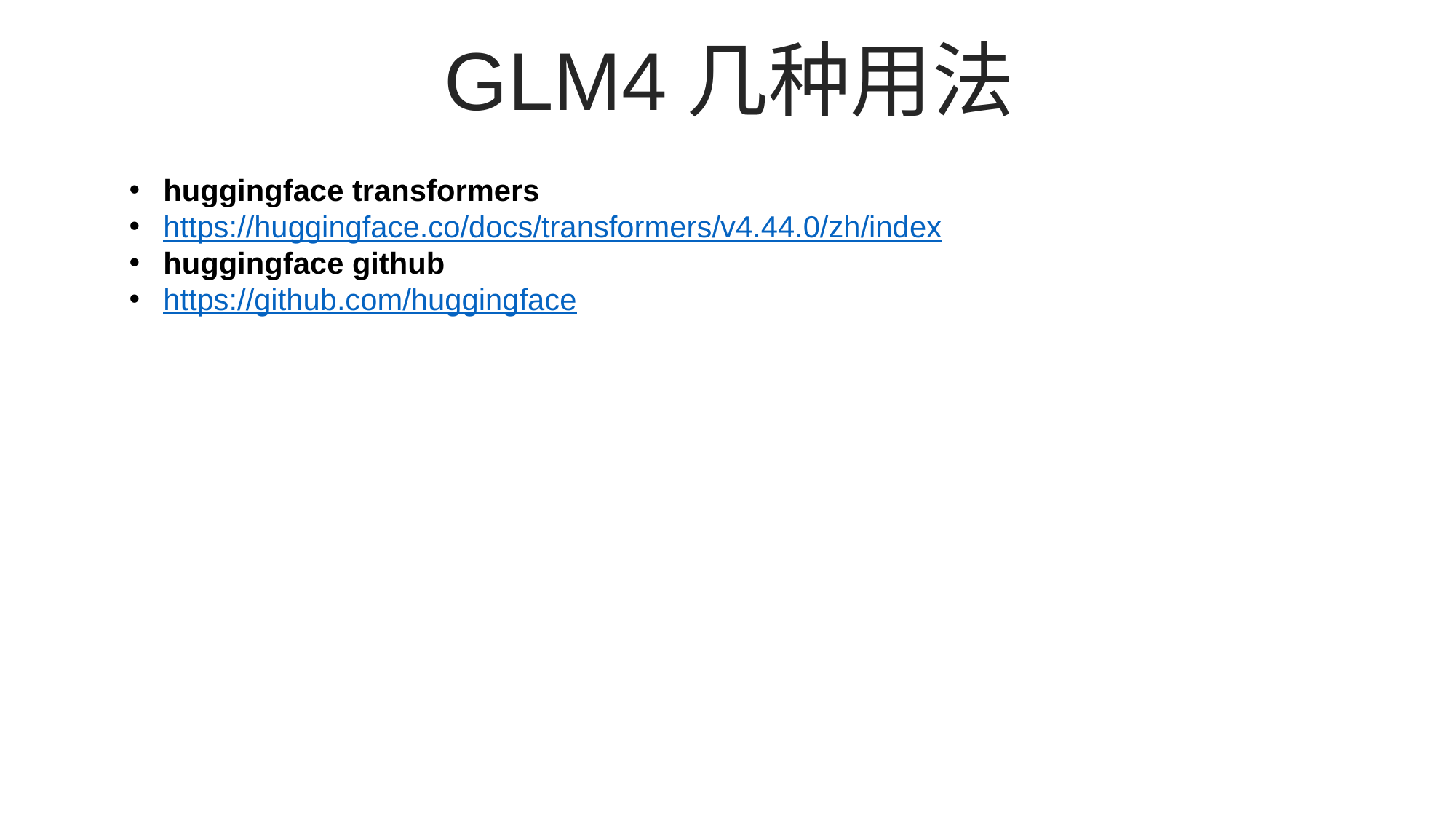

GLM4几种用法
huggingface transformers
https://huggingface.co/docs/transformers/v4.44.0/zh/index
huggingface github
https://github.com/huggingface